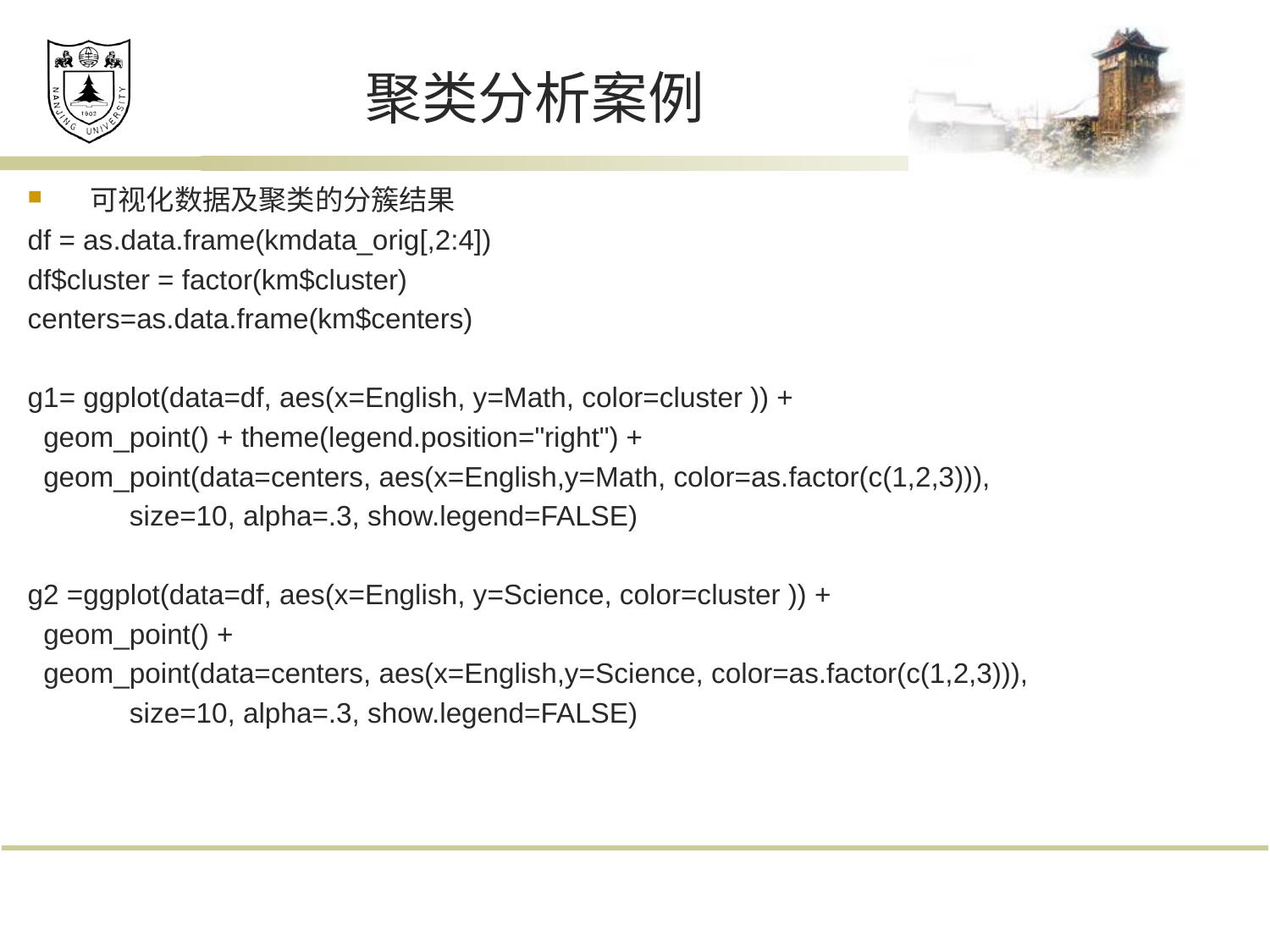

# 聚类分析案例
可视化数据及聚类的分簇结果
df = as.data.frame(kmdata_orig[,2:4])
df$cluster = factor(km$cluster)
centers=as.data.frame(km$centers)

g1= ggplot(data=df, aes(x=English, y=Math, color=cluster )) +
  geom_point() + theme(legend.position="right") +
  geom_point(data=centers, aes(x=English,y=Math, color=as.factor(c(1,2,3))),
             size=10, alpha=.3, show.legend=FALSE)

g2 =ggplot(data=df, aes(x=English, y=Science, color=cluster )) +
  geom_point() +
  geom_point(data=centers, aes(x=English,y=Science, color=as.factor(c(1,2,3))),
             size=10, alpha=.3, show.legend=FALSE)